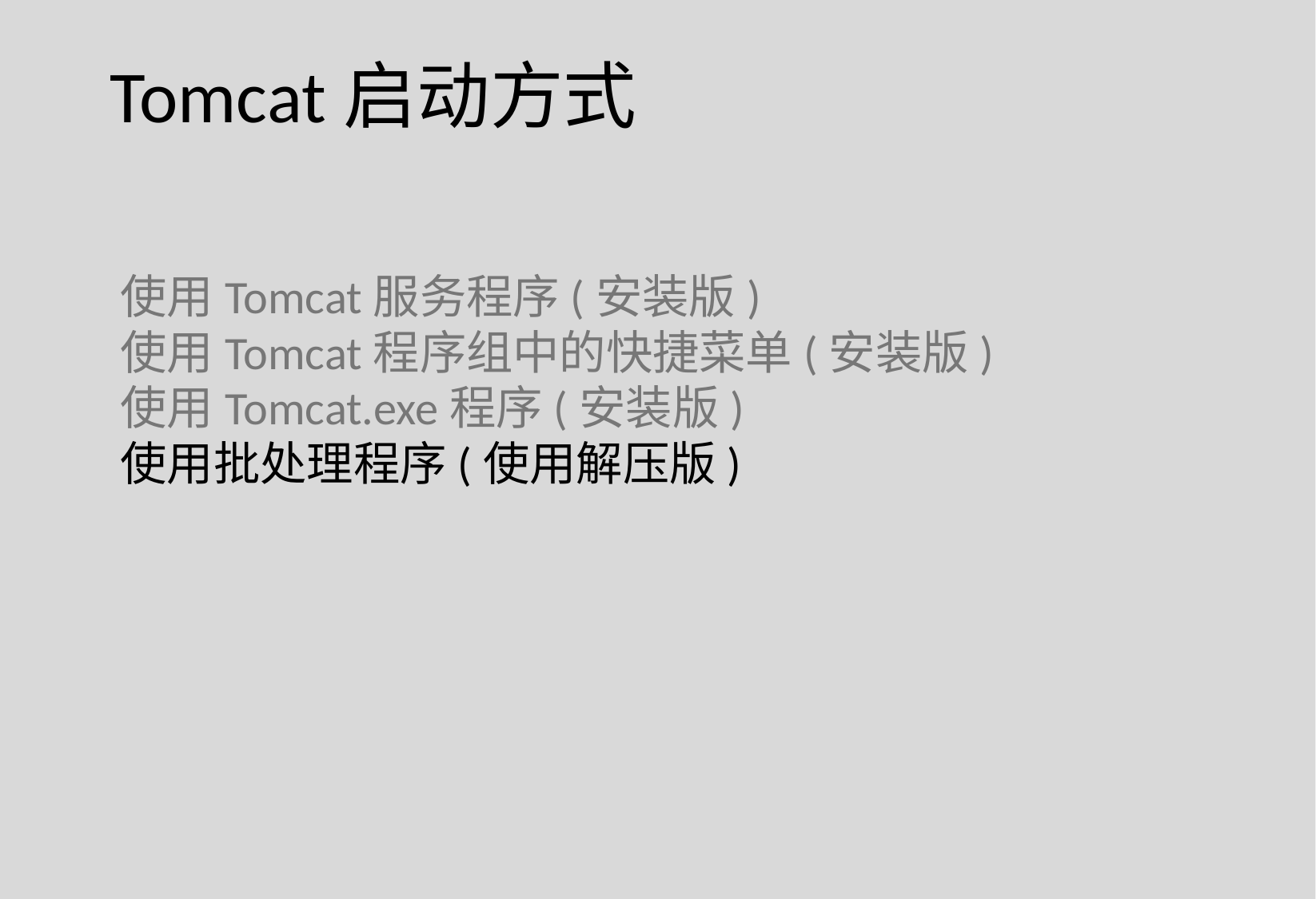

Tomcat启动方式
使用Tomcat服务程序(安装版)
使用Tomcat程序组中的快捷菜单(安装版)
使用Tomcat.exe程序(安装版)
使用批处理程序(使用解压版)